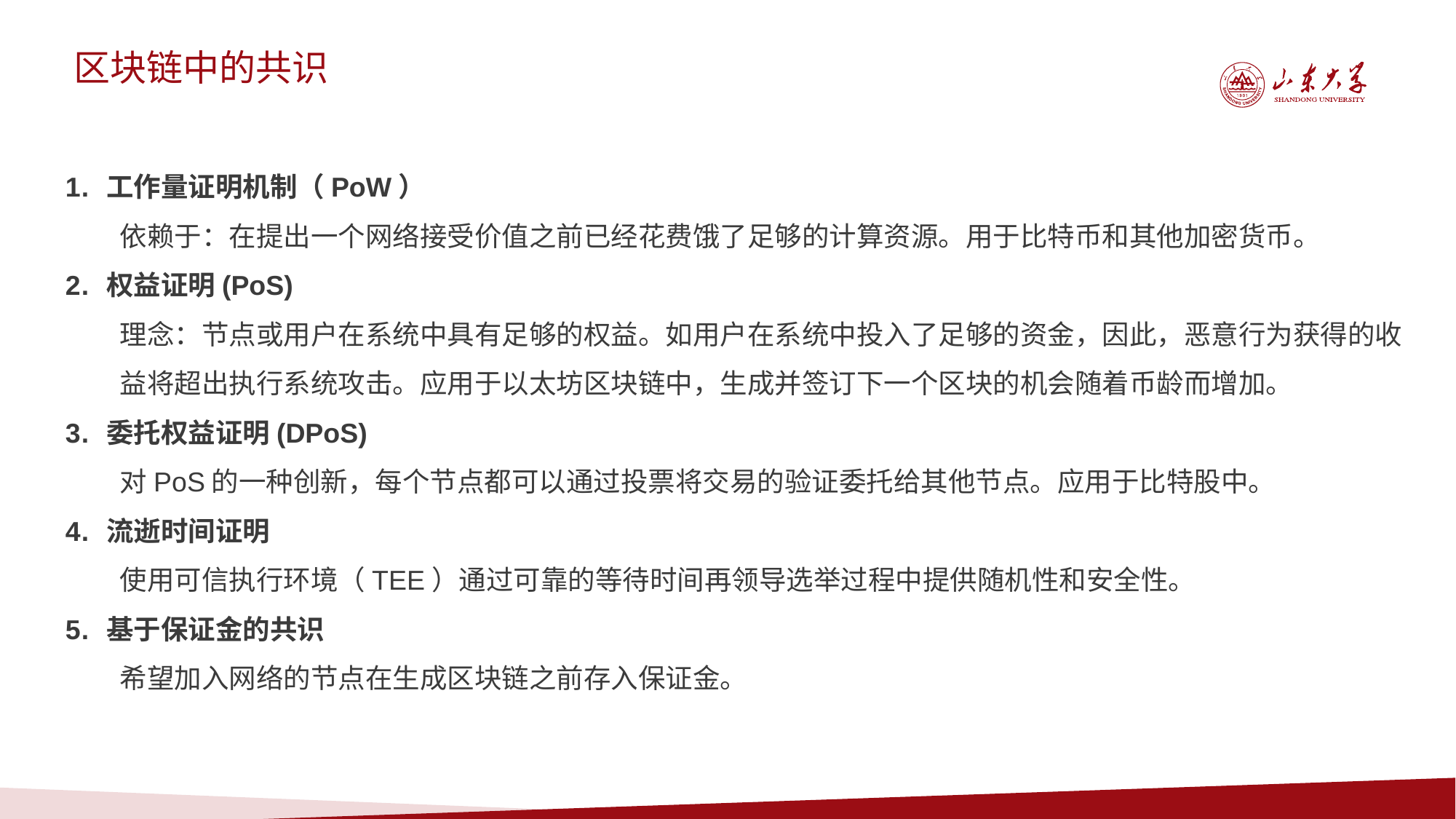

区块链中的共识
工作量证明机制（PoW）
依赖于：在提出一个网络接受价值之前已经花费饿了足够的计算资源。用于比特币和其他加密货币。
权益证明(PoS)
理念：节点或用户在系统中具有足够的权益。如用户在系统中投入了足够的资金，因此，恶意行为获得的收益将超出执行系统攻击。应用于以太坊区块链中，生成并签订下一个区块的机会随着币龄而增加。
委托权益证明(DPoS)
对PoS的一种创新，每个节点都可以通过投票将交易的验证委托给其他节点。应用于比特股中。
流逝时间证明
使用可信执行环境（TEE）通过可靠的等待时间再领导选举过程中提供随机性和安全性。
基于保证金的共识
希望加入网络的节点在生成区块链之前存入保证金。